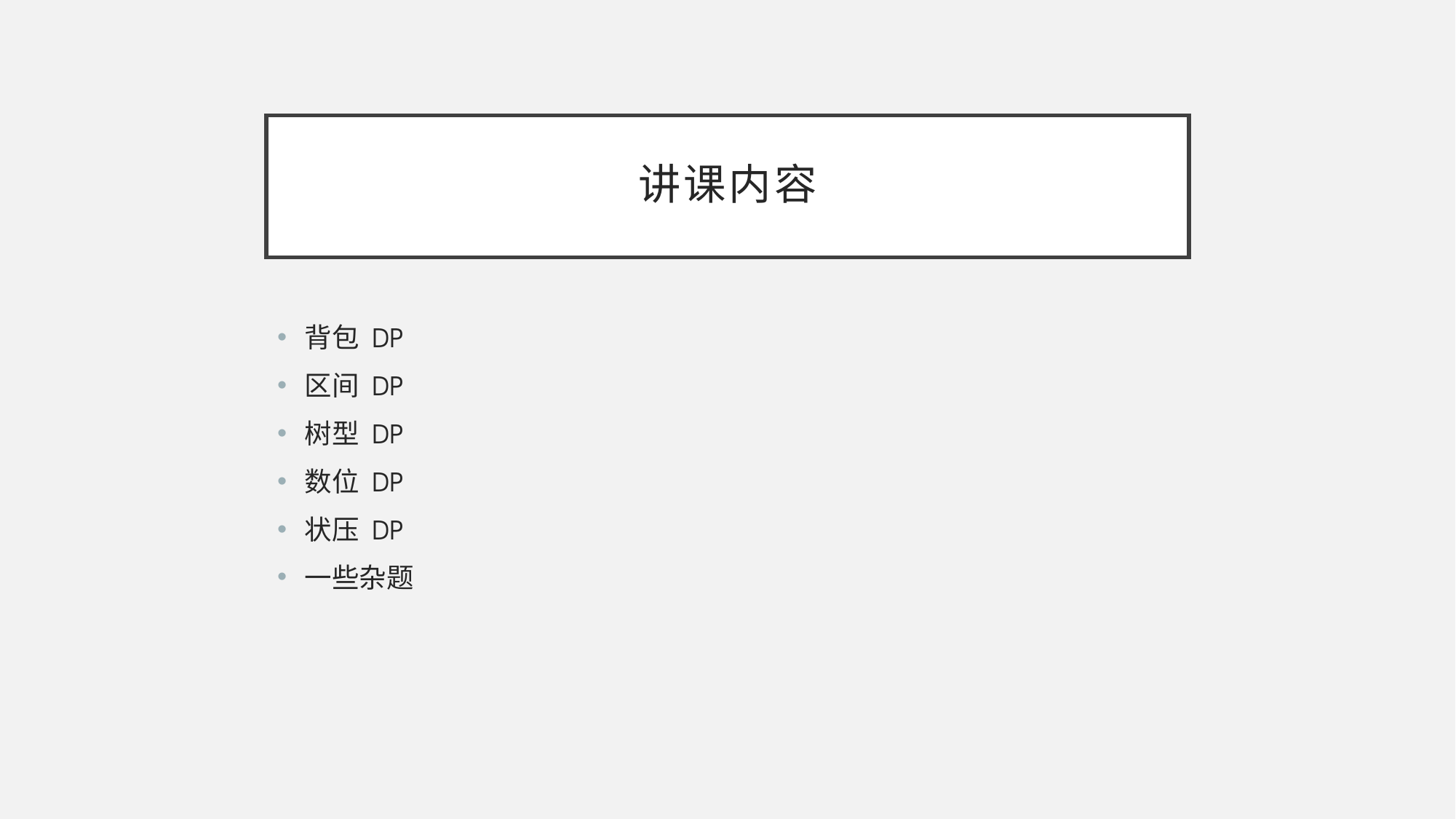

# 讲课内容
背包 DP
区间 DP
树型 DP
数位 DP
状压 DP
一些杂题